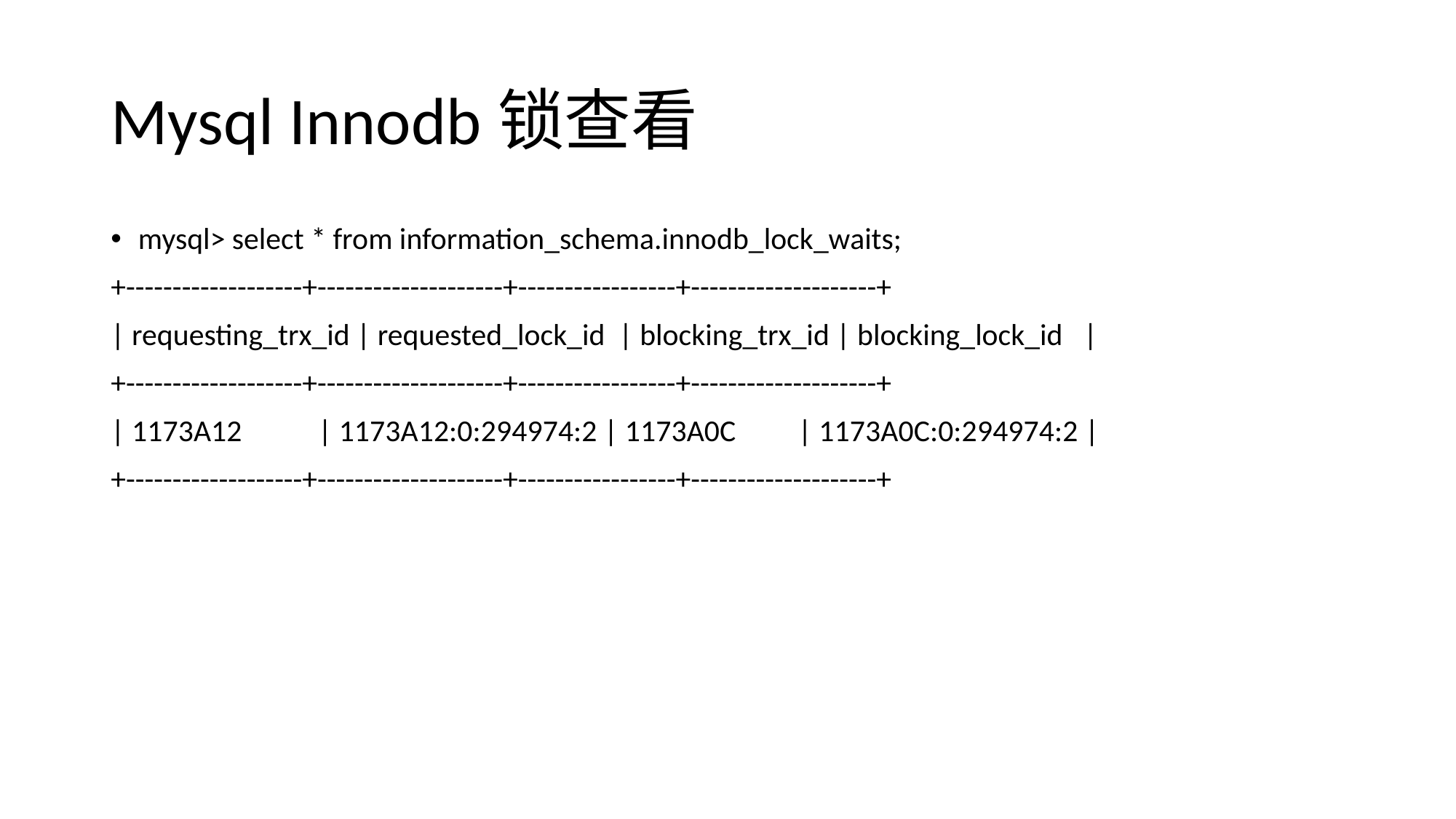

# Mysql Innodb锁查看
mysql> select * from information_schema.innodb_lock_waits;
+-------------------+--------------------+-----------------+--------------------+
| requesting_trx_id | requested_lock_id  | blocking_trx_id | blocking_lock_id   |
+-------------------+--------------------+-----------------+--------------------+
| 1173A12           | 1173A12:0:294974:2 | 1173A0C         | 1173A0C:0:294974:2 |
+-------------------+--------------------+-----------------+--------------------+